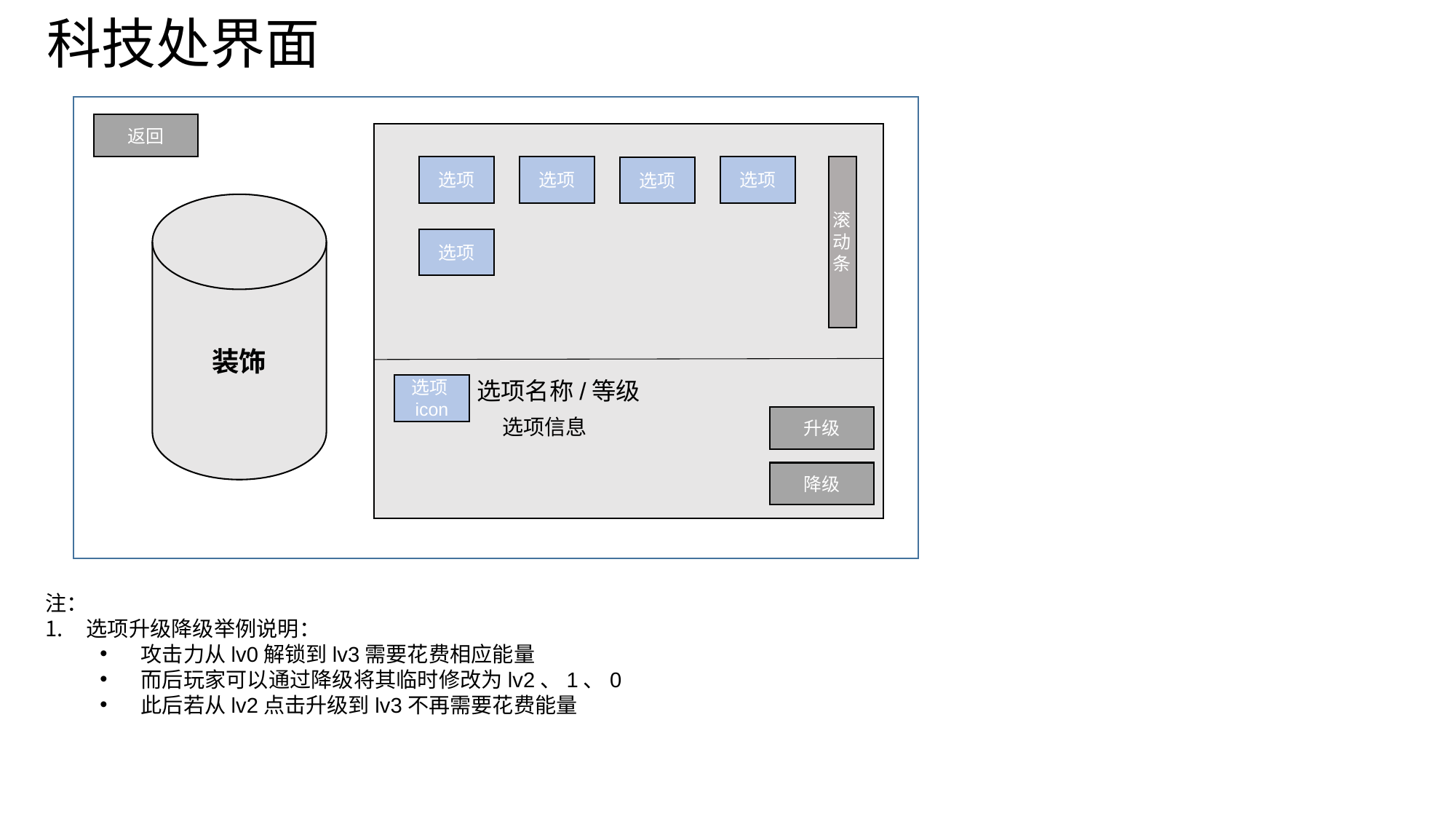

科技处界面

返回

选项
选项
选项
选项
装饰
滚动条
选项
选项名称/等级
选项icon
升级
选项信息
滚动条
降级
注：
选项升级降级举例说明：
攻击力从lv0解锁到lv3需要花费相应能量
而后玩家可以通过降级将其临时修改为lv2、1、0
此后若从lv2点击升级到lv3不再需要花费能量